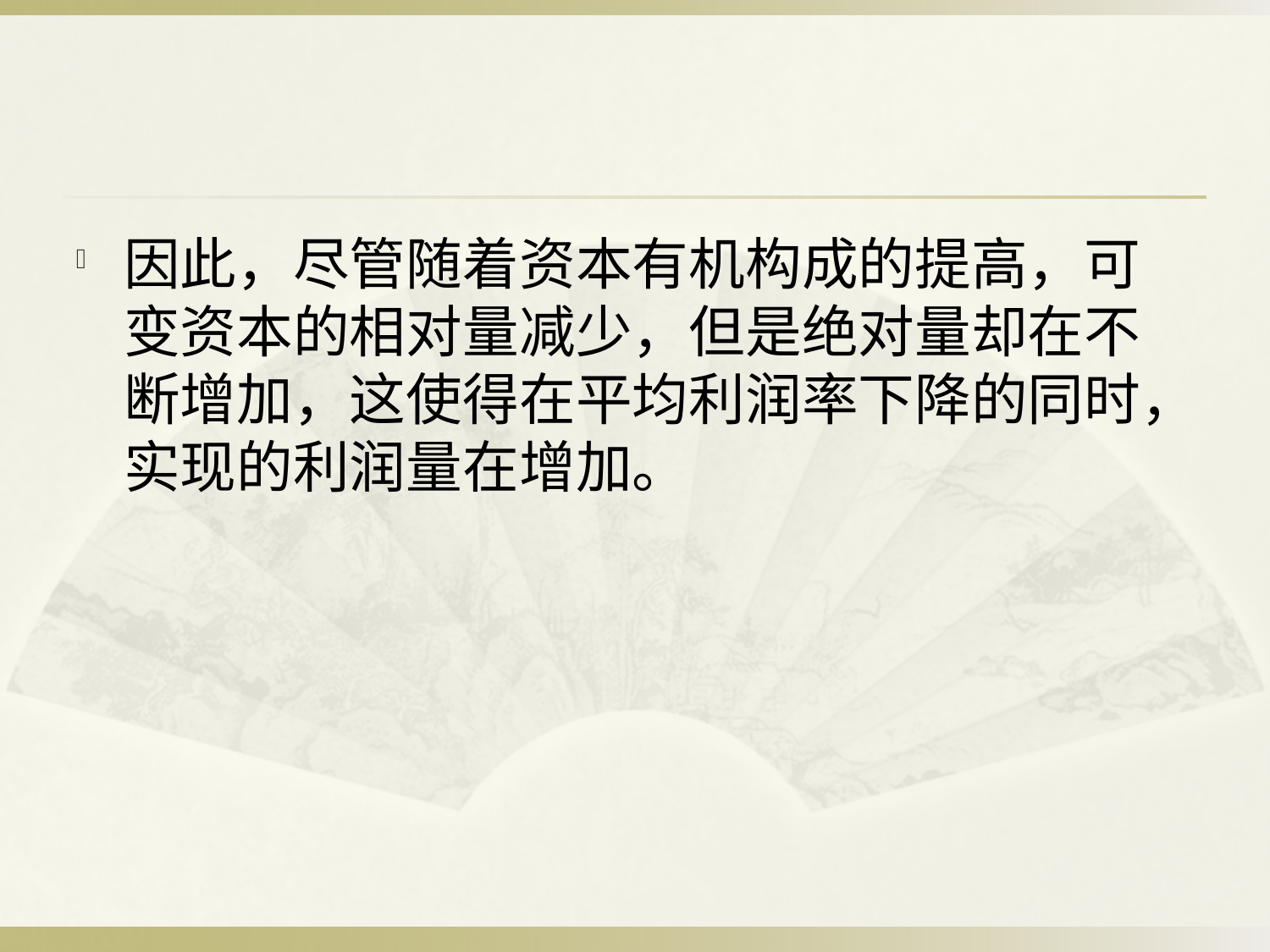

#
因此，尽管随着资本有机构成的提高，可变资本的相对量减少，但是绝对量却在不断增加，这使得在平均利润率下降的同时，实现的利润量在增加。